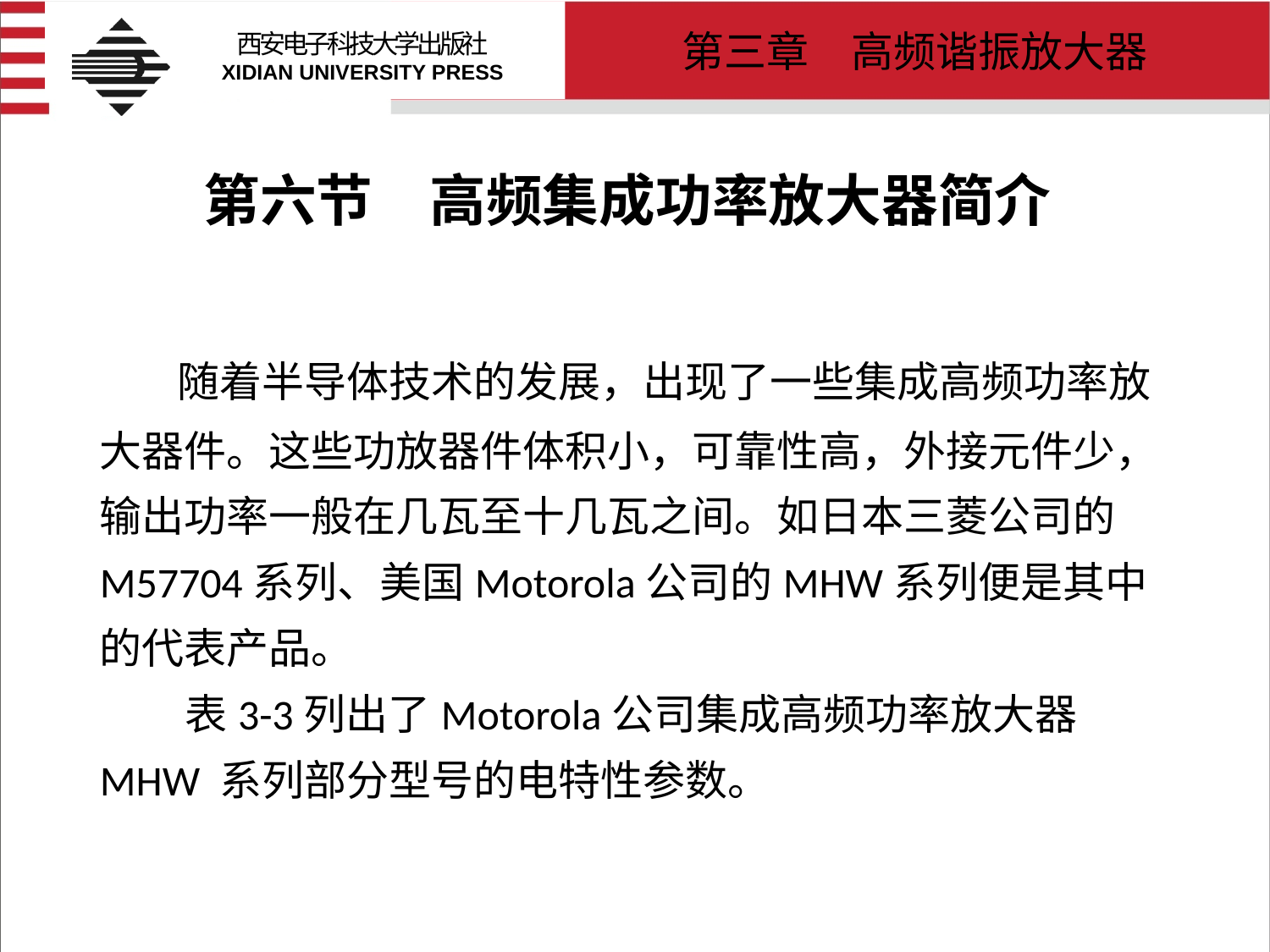

# 第六节　高频集成功率放大器简介 随着半导体技术的发展，出现了一些集成高频功率放大器件。这些功放器件体积小，可靠性高，外接元件少，输出功率一般在几瓦至十几瓦之间。如日本三菱公司的M57704系列、美国Motorola公司的MHW系列便是其中的代表产品。 表3-3列出了Motorola公司集成高频功率放大器MHW 系列部分型号的电特性参数。